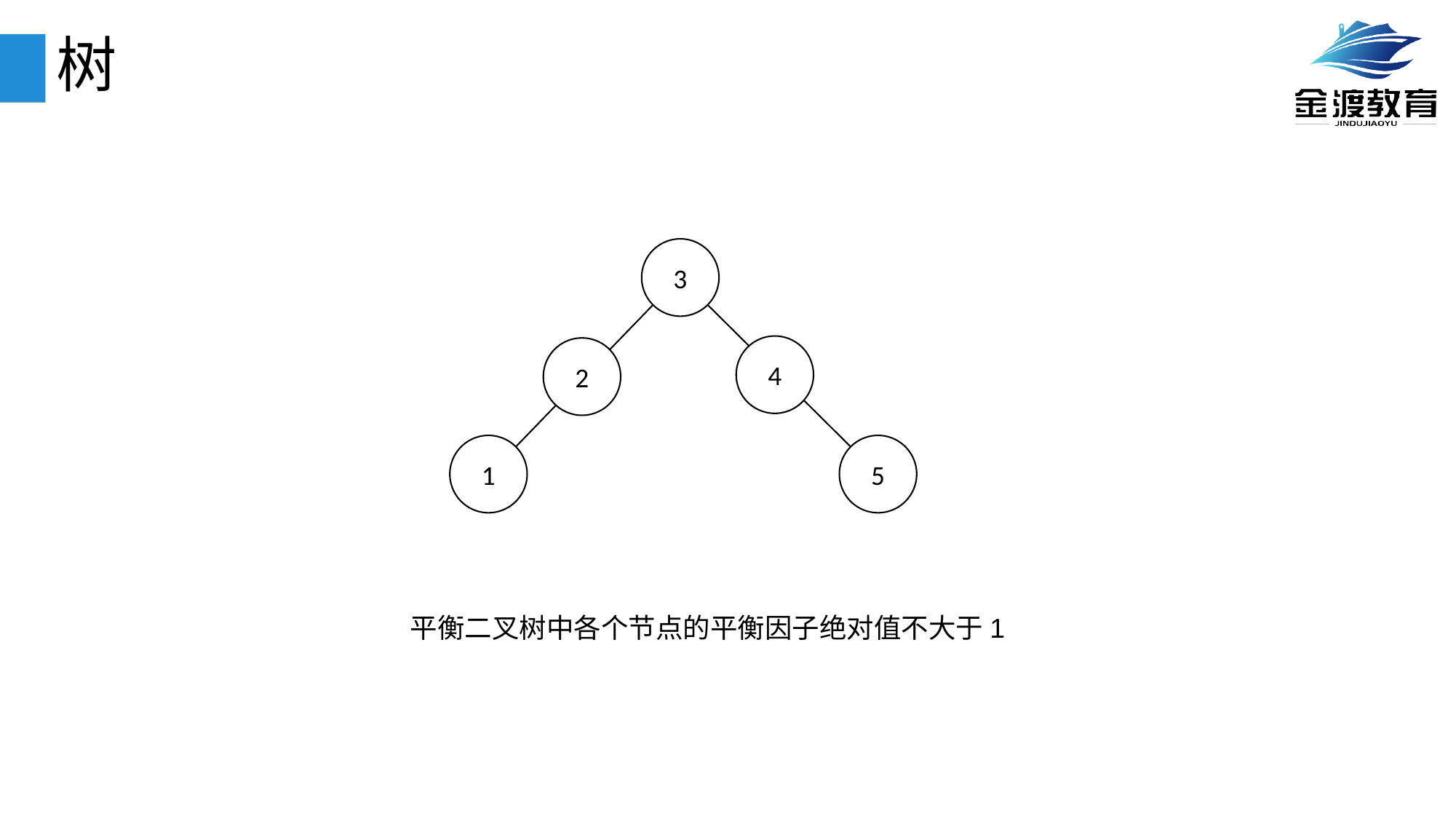

# 树
3
4
2
1
5
平衡二叉树中各个节点的平衡因子绝对值不大于1